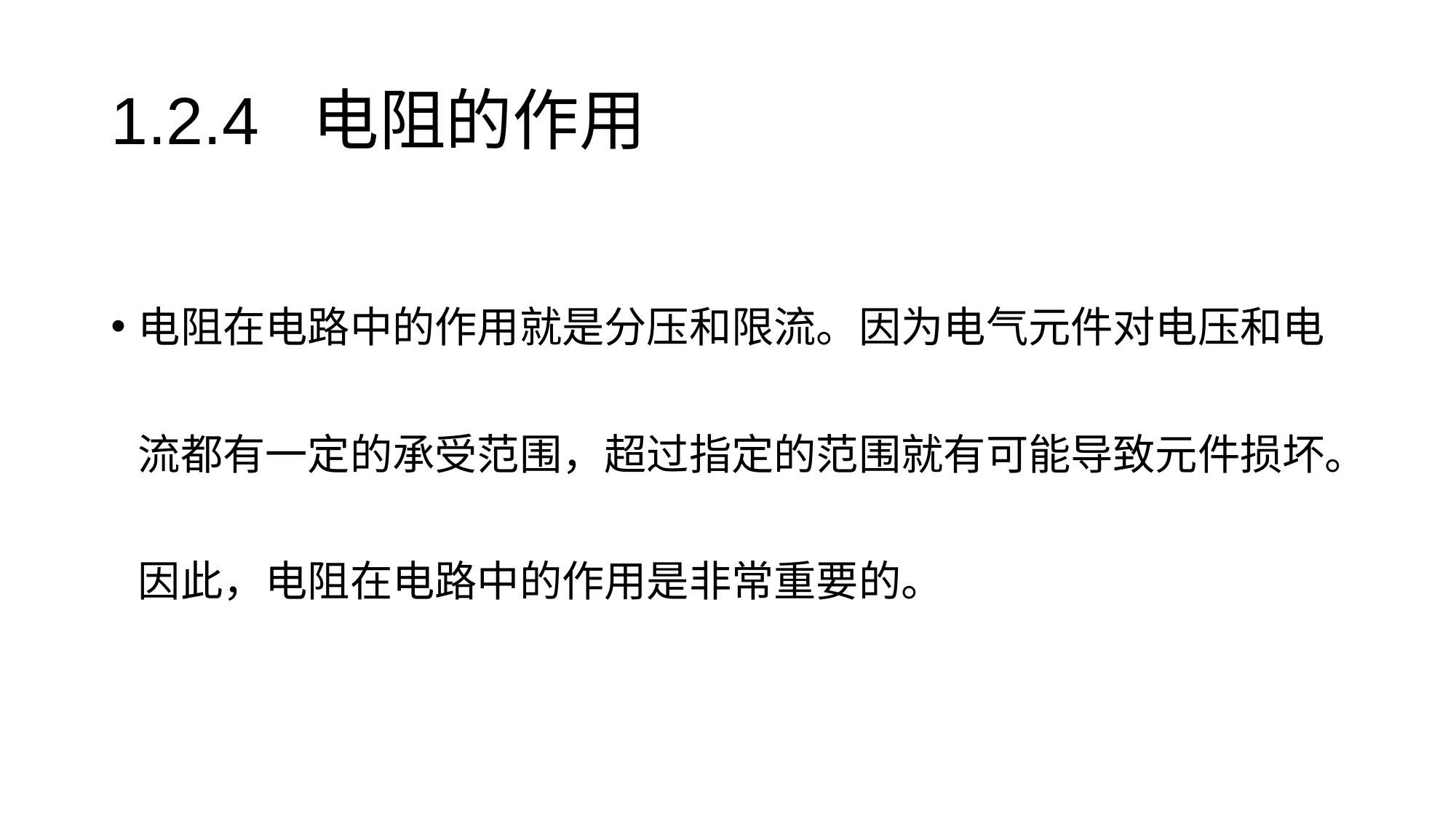

# 1.2.4  电阻的作用
电阻在电路中的作用就是分压和限流。因为电气元件对电压和电流都有一定的承受范围，超过指定的范围就有可能导致元件损坏。因此，电阻在电路中的作用是非常重要的。